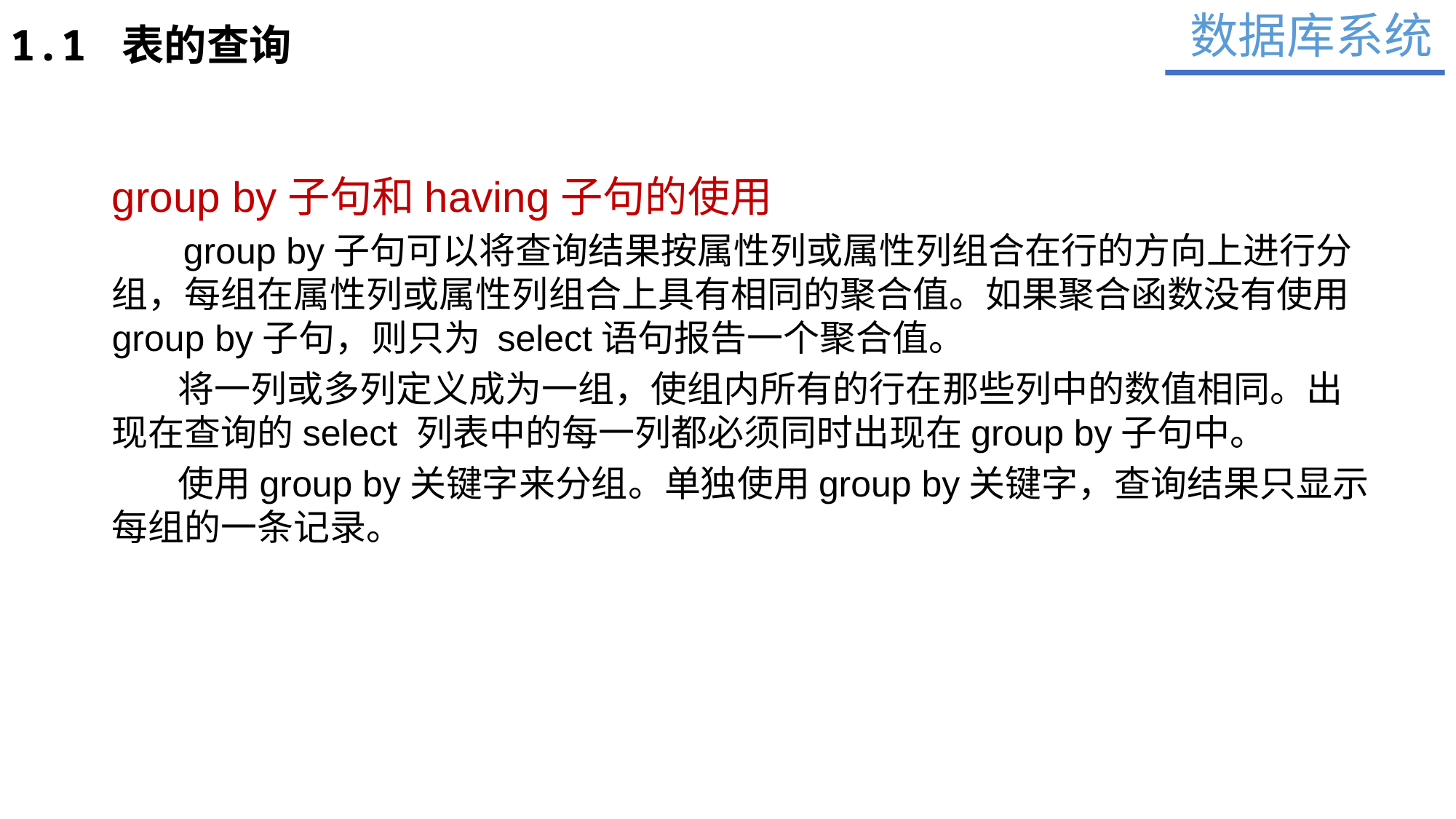

数据库系统
1.1 表的查询

group by子句和having子句的使用
       group by子句可以将查询结果按属性列或属性列组合在行的方向上进行分组，每组在属性列或属性列组合上具有相同的聚合值。如果聚合函数没有使用 group by子句，则只为 select语句报告一个聚合值。
       将一列或多列定义成为一组，使组内所有的行在那些列中的数值相同。出现在查询的select 列表中的每一列都必须同时出现在group by子句中。
       使用group by关键字来分组。单独使用group by关键字，查询结果只显示每组的一条记录。